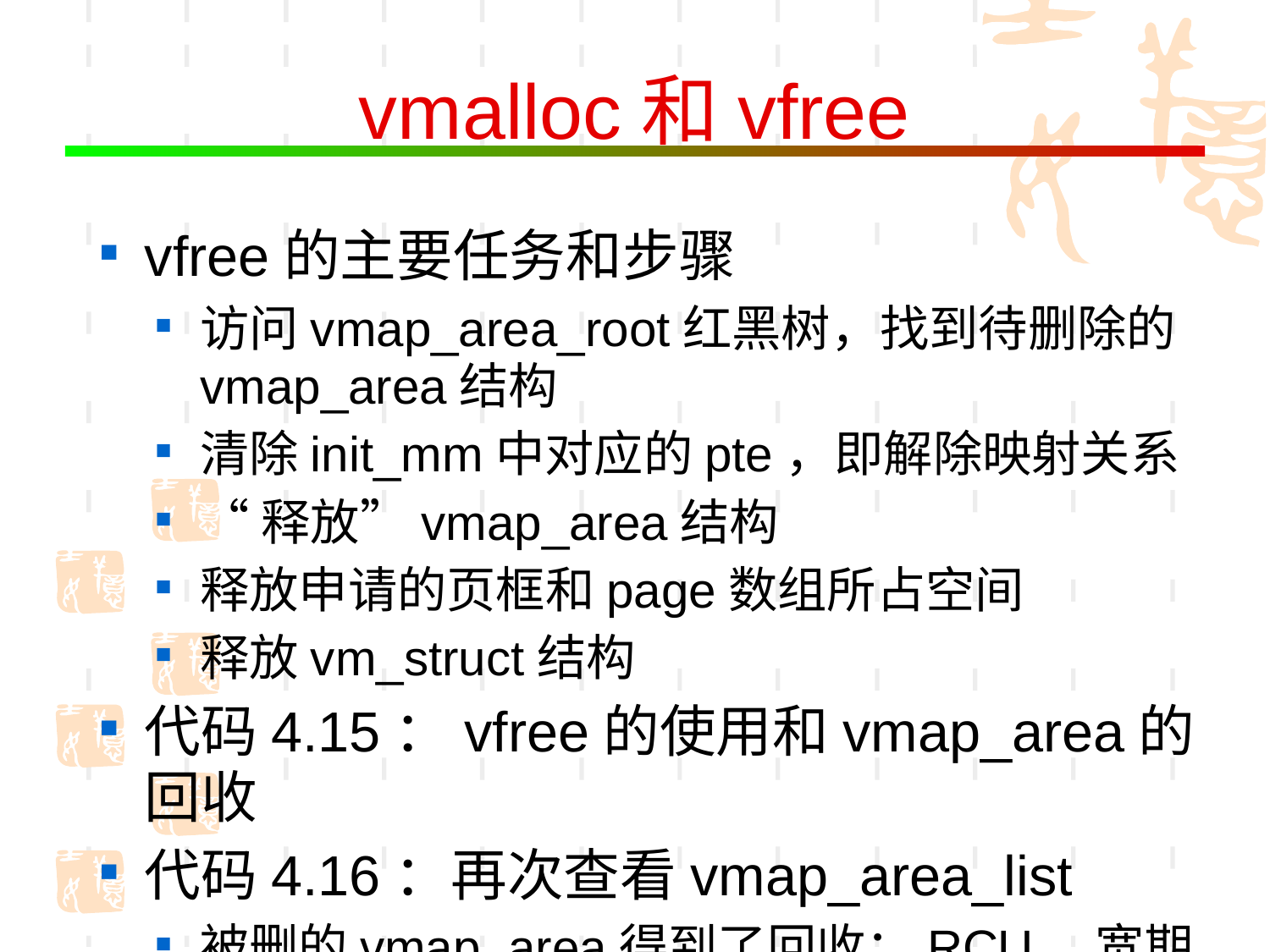

# vmalloc和vfree
vfree的主要任务和步骤
访问vmap_area_root红黑树，找到待删除的vmap_area结构
清除init_mm中对应的pte，即解除映射关系
“释放”vmap_area结构
释放申请的页框和page数组所占空间
释放vm_struct结构
代码4.15：vfree的使用和vmap_area的回收
代码4.16：再次查看vmap_area_list
被删的vmap_area得到了回收：RCU，宽期限